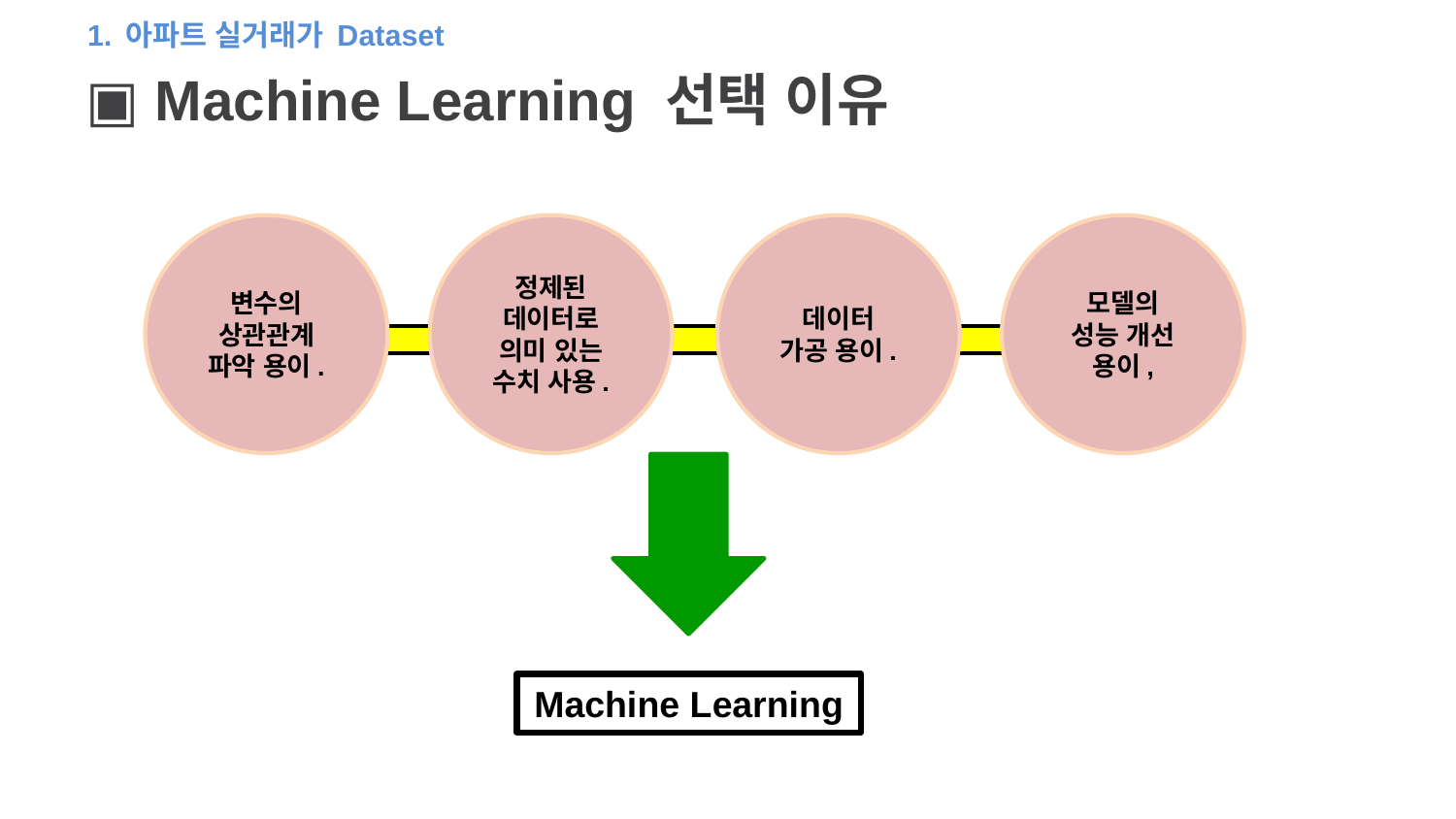

# 1. 아파트 실거래가 Dataset
▣ Machine Learning 선택 이유
변수의
상관관계
파악 용이.
정제된
데이터로
의미 있는
수치 사용.
데이터
가공 용이.
모델의
성능 개선
용이,

Machine Learning